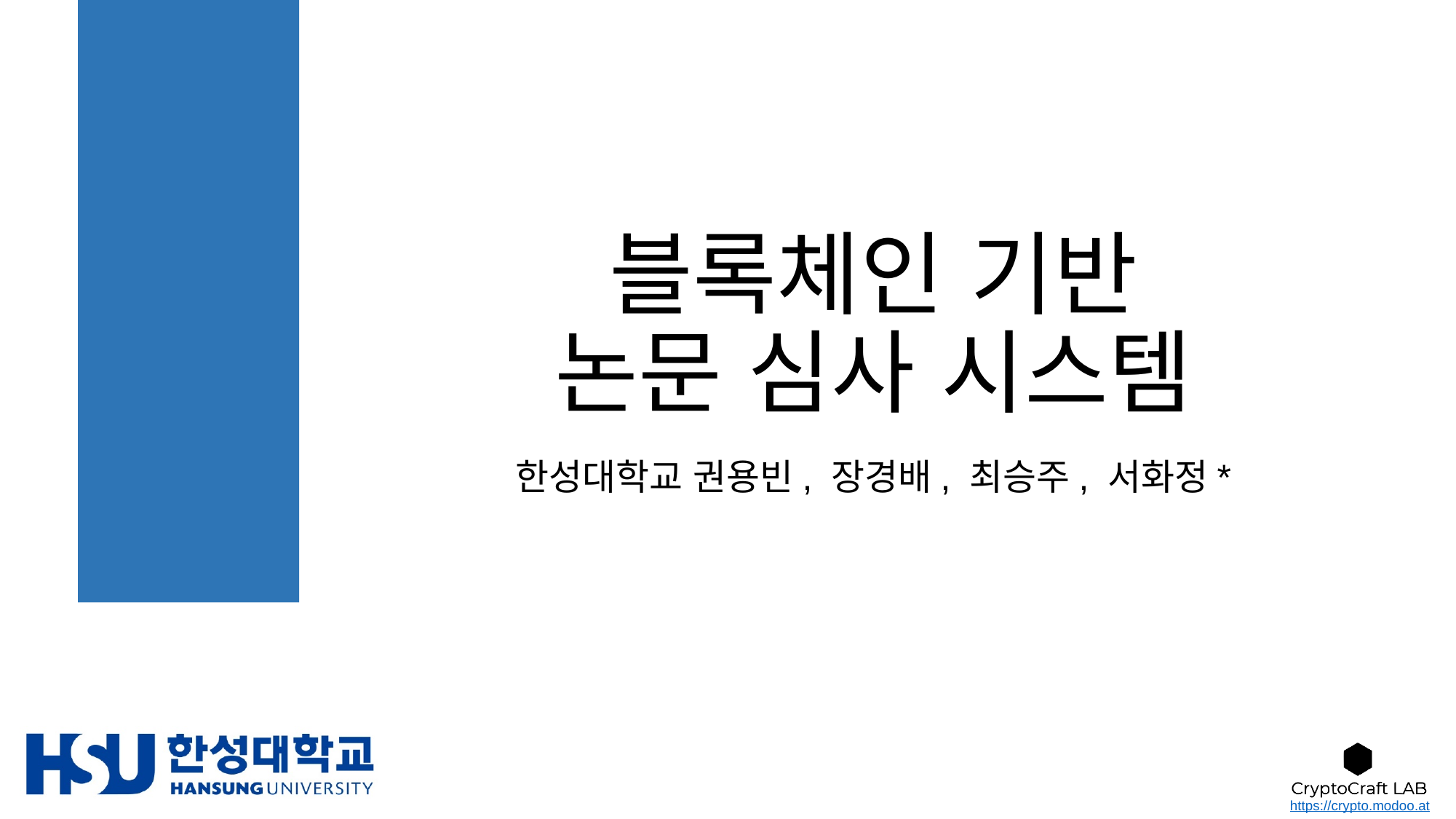

# 블록체인 기반 논문 심사 시스템
한성대학교 권용빈, 장경배, 최승주, 서화정*